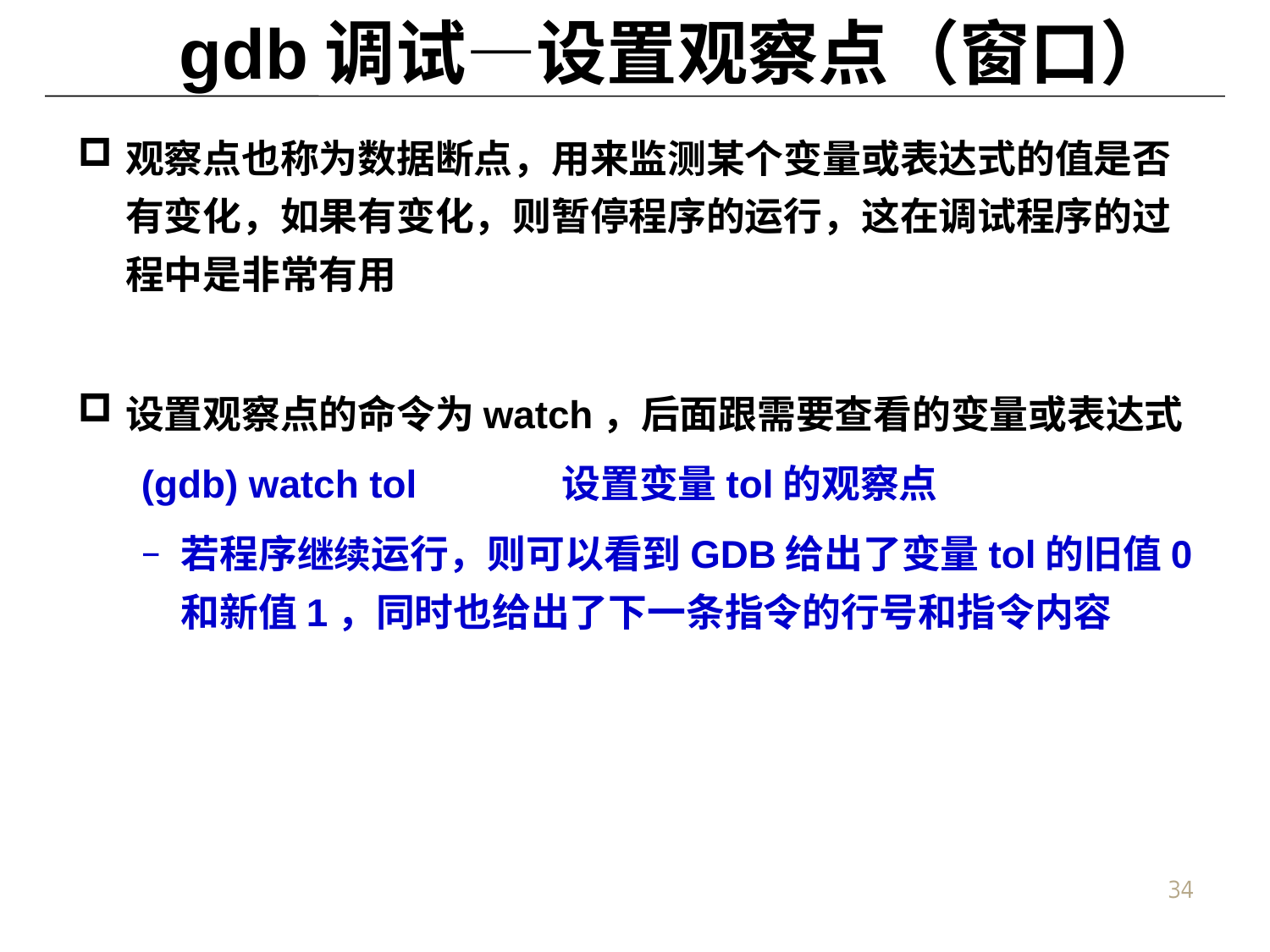

# gdb调试—设置观察点（窗口）
观察点也称为数据断点，用来监测某个变量或表达式的值是否有变化，如果有变化，则暂停程序的运行，这在调试程序的过程中是非常有用

设置观察点的命令为watch，后面跟需要查看的变量或表达式
(gdb) watch tol		设置变量tol的观察点
若程序继续运行，则可以看到GDB给出了变量tol的旧值0和新值1，同时也给出了下一条指令的行号和指令内容

34